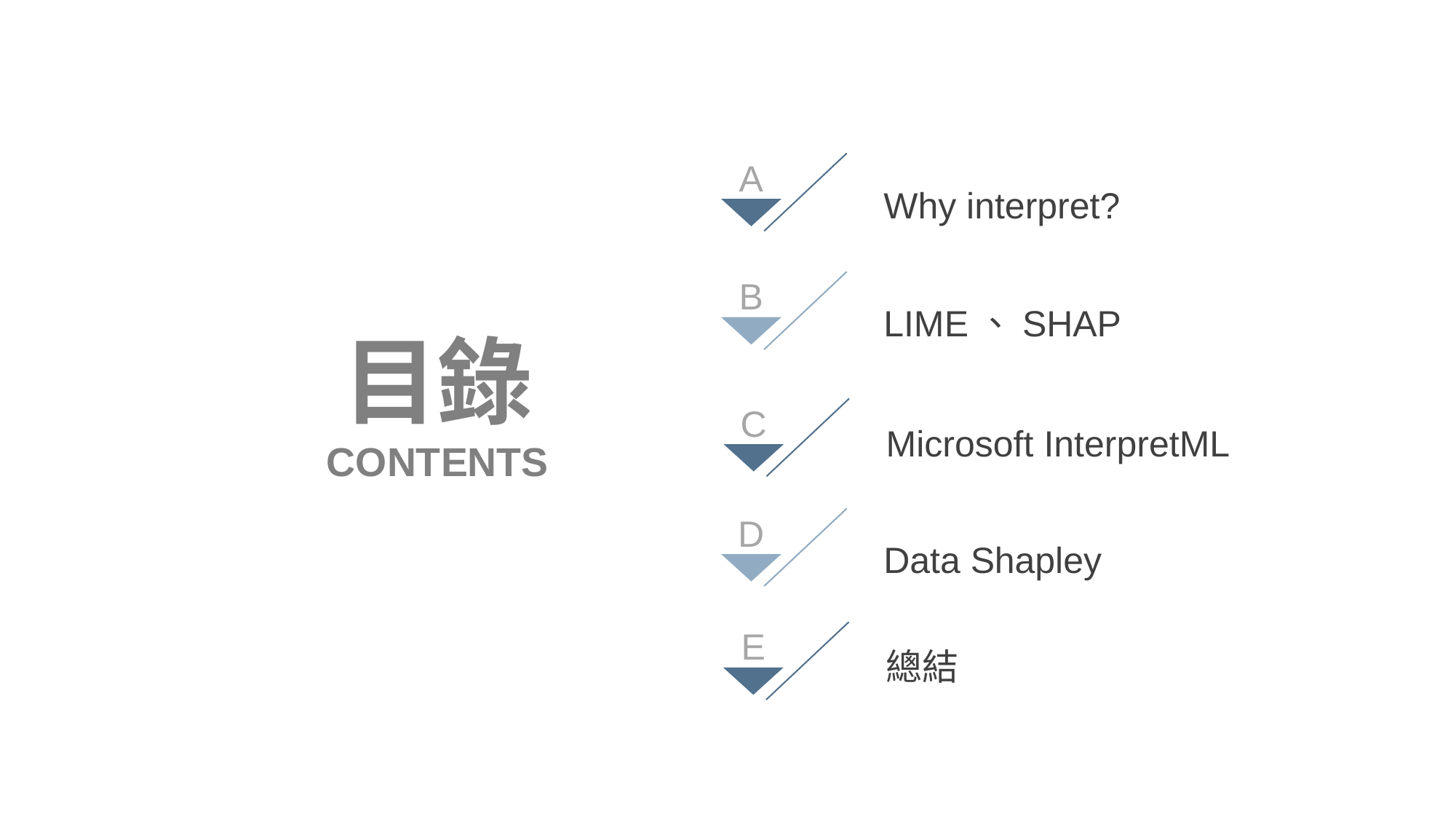

A

Why interpret?
B

LIME、SHAP
目錄
C

Microsoft InterpretML
CONTENTS
D

Data Shapley
E

總結